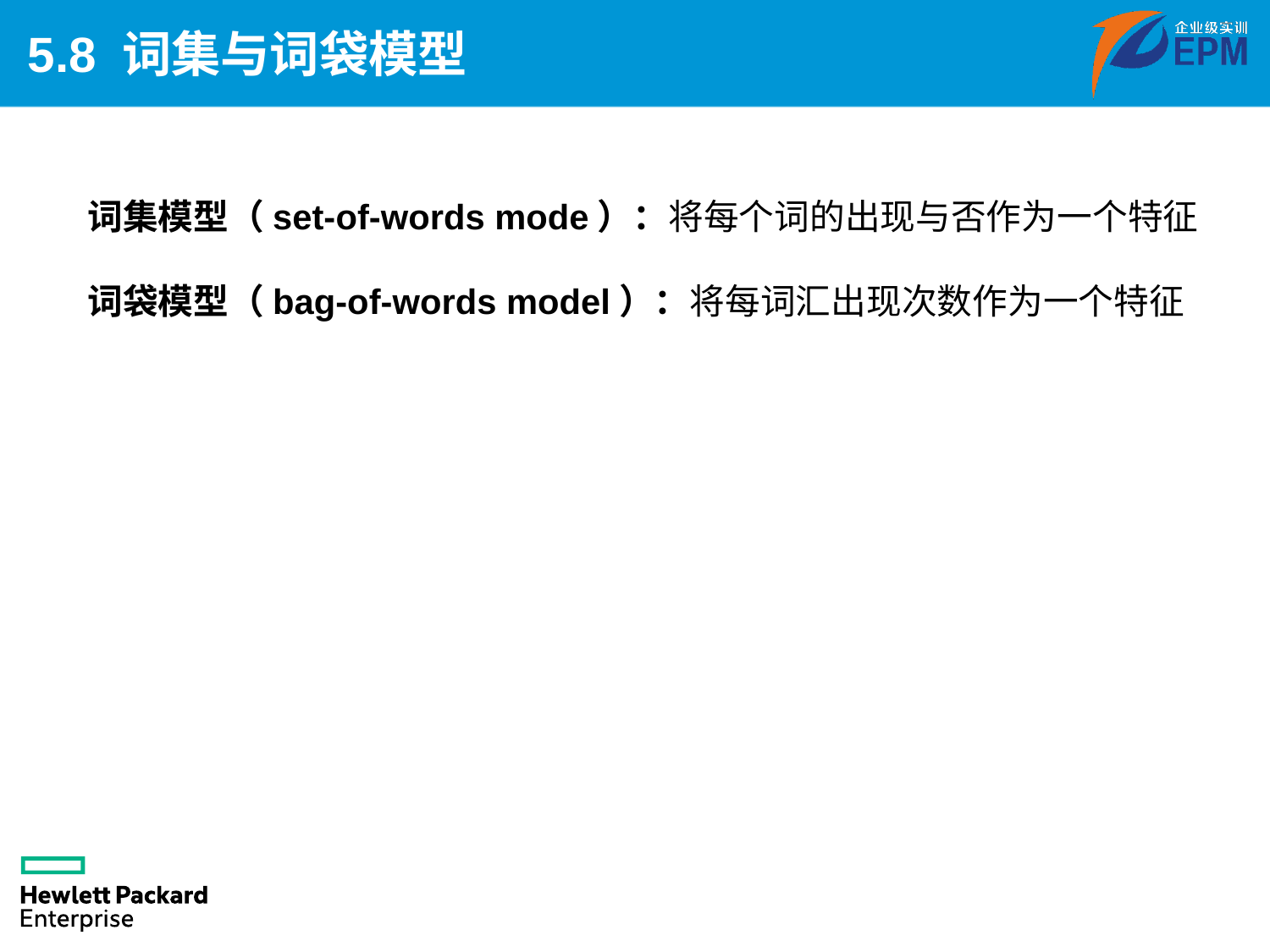

# 5.8 词集与词袋模型
词集模型（set-of-words mode）：将每个词的出现与否作为一个特征
词袋模型（bag-of-words model）：将每词汇出现次数作为一个特征